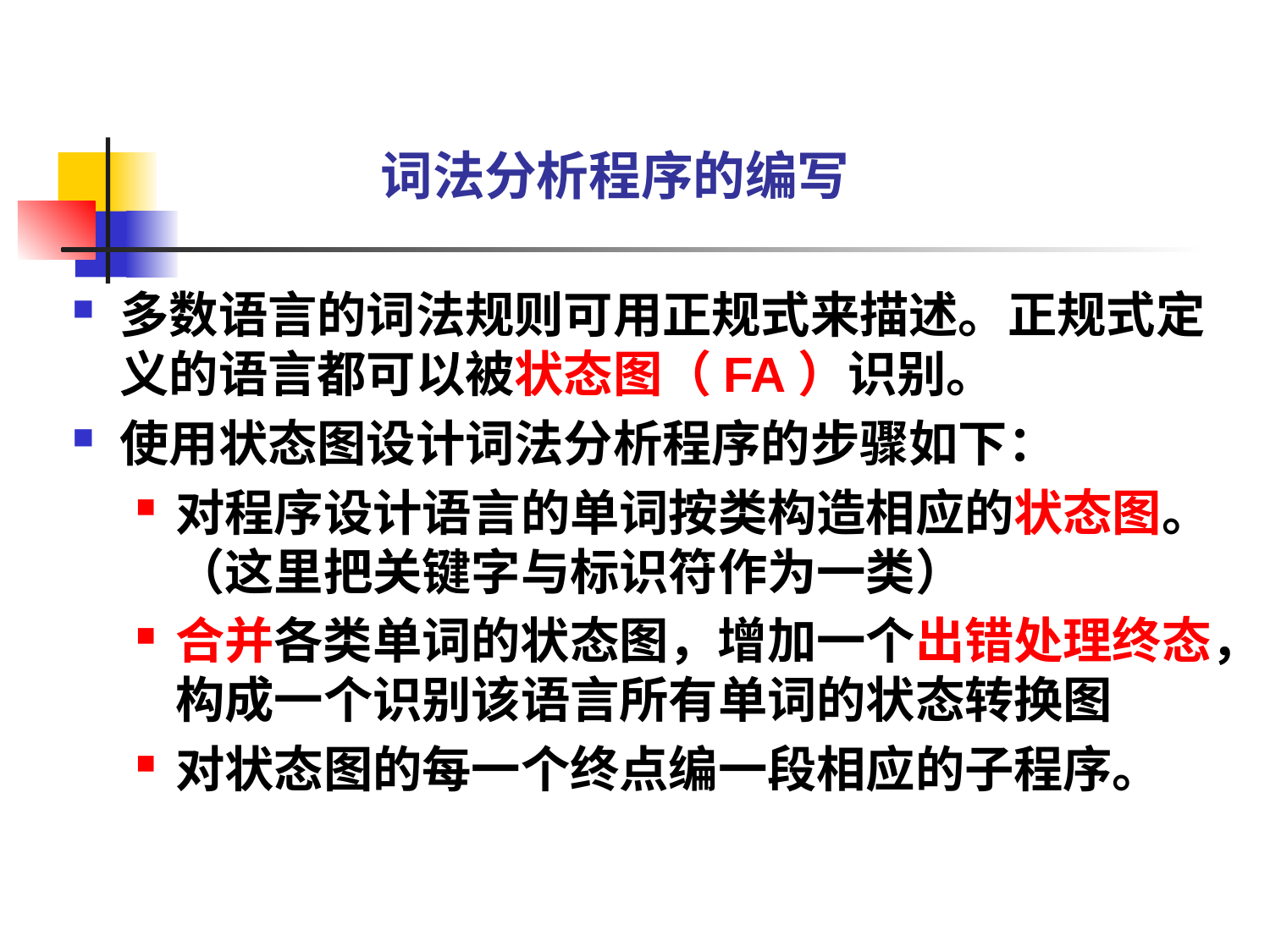

# 词法分析程序的编写
多数语言的词法规则可用正规式来描述。正规式定义的语言都可以被状态图（FA）识别。
使用状态图设计词法分析程序的步骤如下：
对程序设计语言的单词按类构造相应的状态图。（这里把关键字与标识符作为一类）
合并各类单词的状态图，增加一个出错处理终态，构成一个识别该语言所有单词的状态转换图
对状态图的每一个终点编一段相应的子程序。